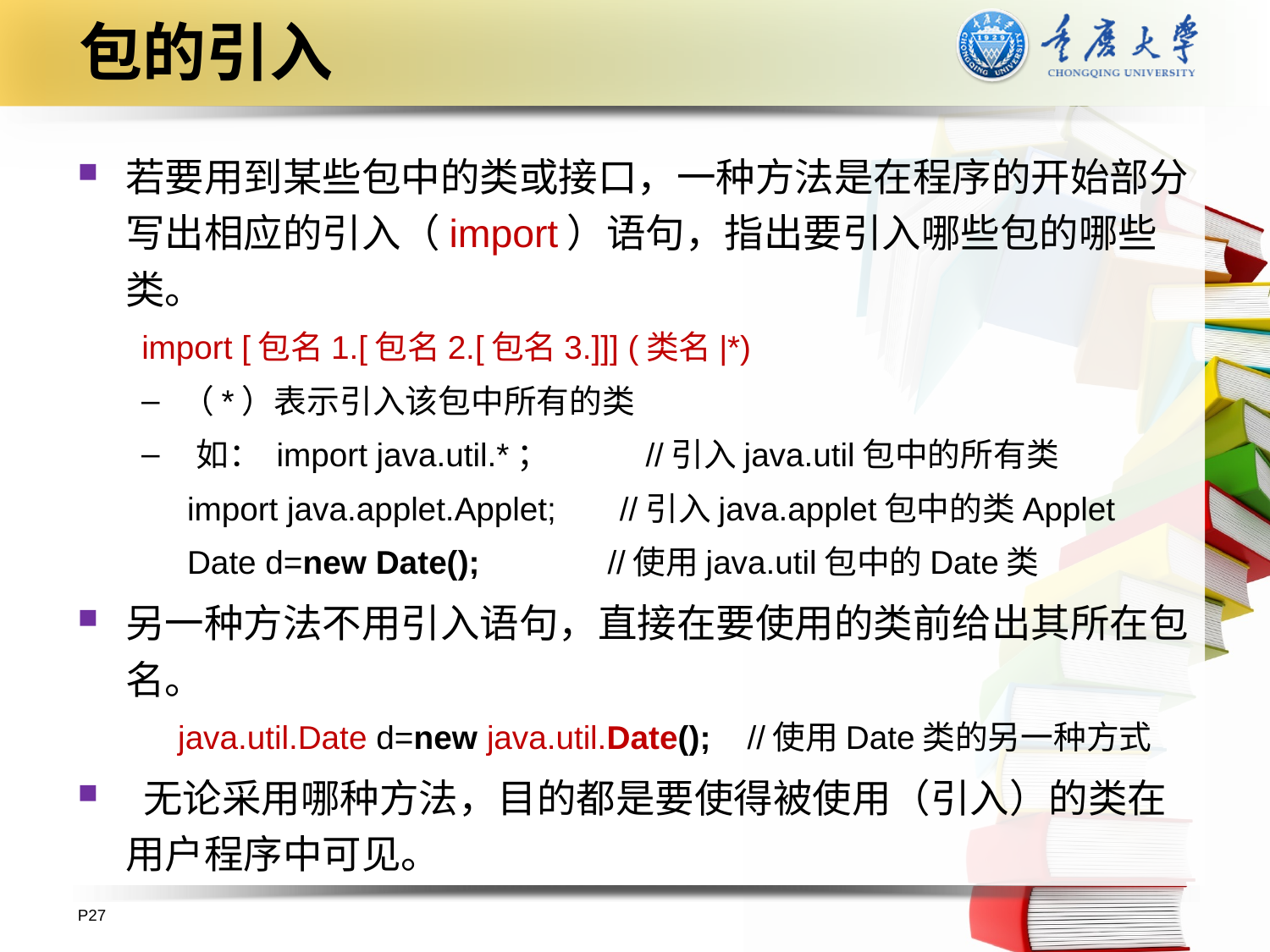

# 包的引入
若要用到某些包中的类或接口，一种方法是在程序的开始部分写出相应的引入（import）语句，指出要引入哪些包的哪些类。
import [包名1.[包名2.[包名3.]]] (类名|*)
（*）表示引入该包中所有的类
 如： import java.util.*；            //引入java.util包中的所有类
     import java.applet.Applet;       //引入java.applet包中的类Applet
     Date d=new Date();              //使用java.util包中的Date类
另一种方法不用引入语句，直接在要使用的类前给出其所在包名。
    java.util.Date d=new java.util.Date();    //使用Date类的另一种方式
 无论采用哪种方法，目的都是要使得被使用（引入）的类在用户程序中可见。
P27